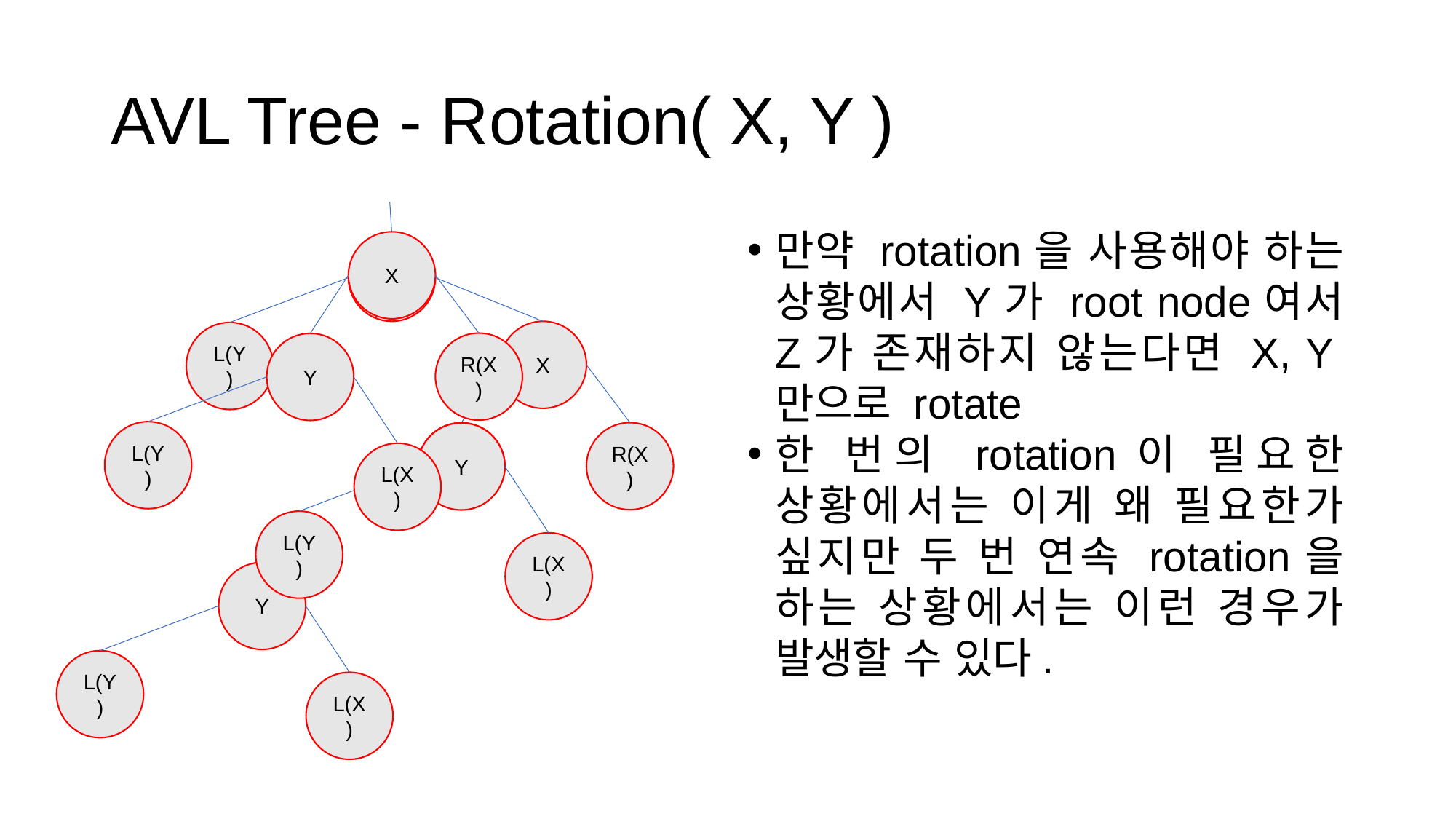

# AVL Tree - Rotation( X, Y )
만약 rotation을 사용해야 하는 상황에서 Y가 root node여서 Z가 존재하지 않는다면 X, Y만으로 rotate
한 번의 rotation이 필요한 상황에서는 이게 왜 필요한가 싶지만 두 번 연속 rotation을 하는 상황에서는 이런 경우가 발생할 수 있다.
X
Y
X
L(Y)
R(X)
Y
L(Y)
R(X)
L(X)
Y
L(X)
L(Y)
L(X)
Y
L(Y)
L(X)